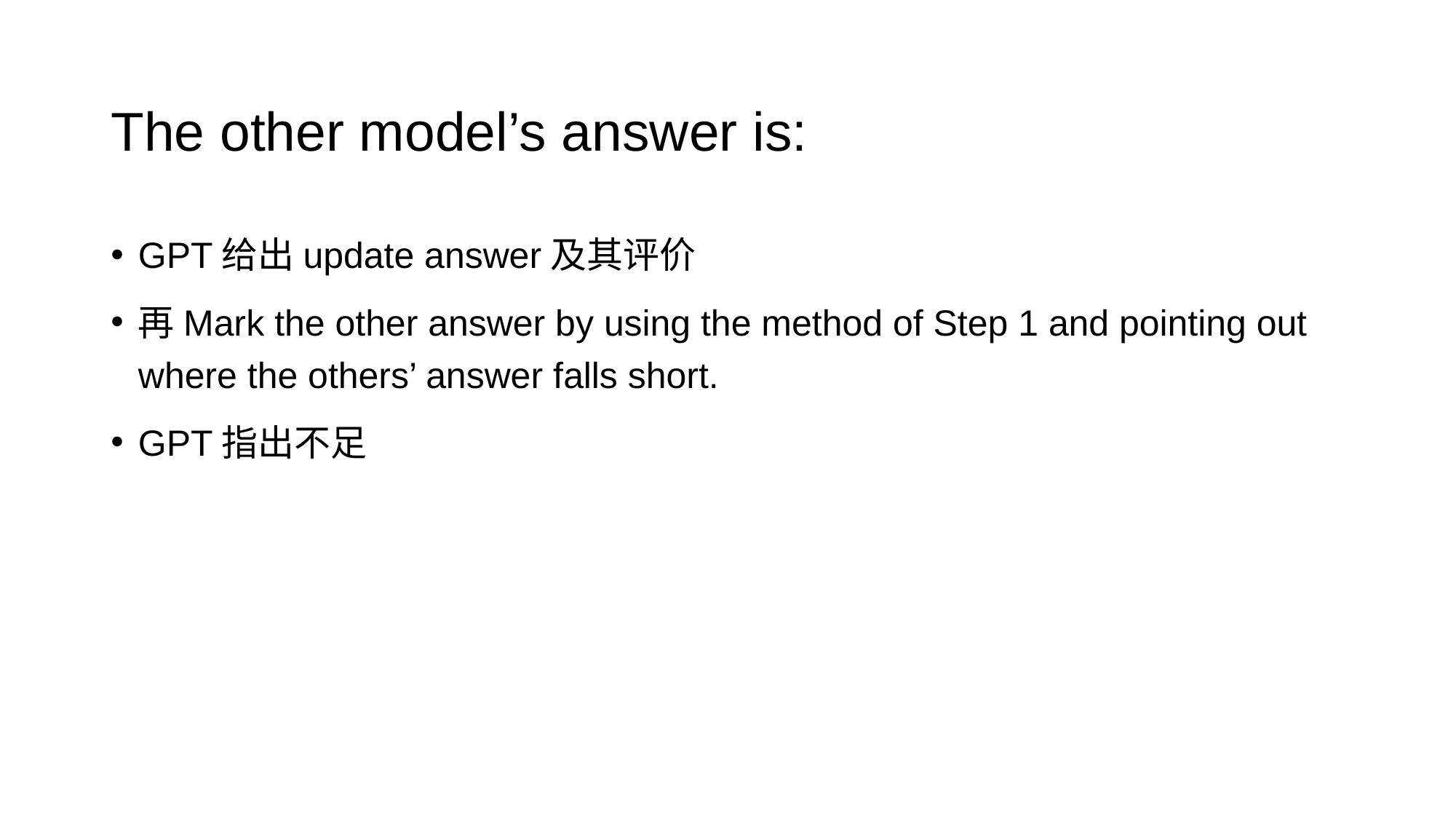

# The other model’s answer is:
GPT给出update answer及其评价
再Mark the other answer by using the method of Step 1 and pointing out where the others’ answer falls short.
GPT指出不足